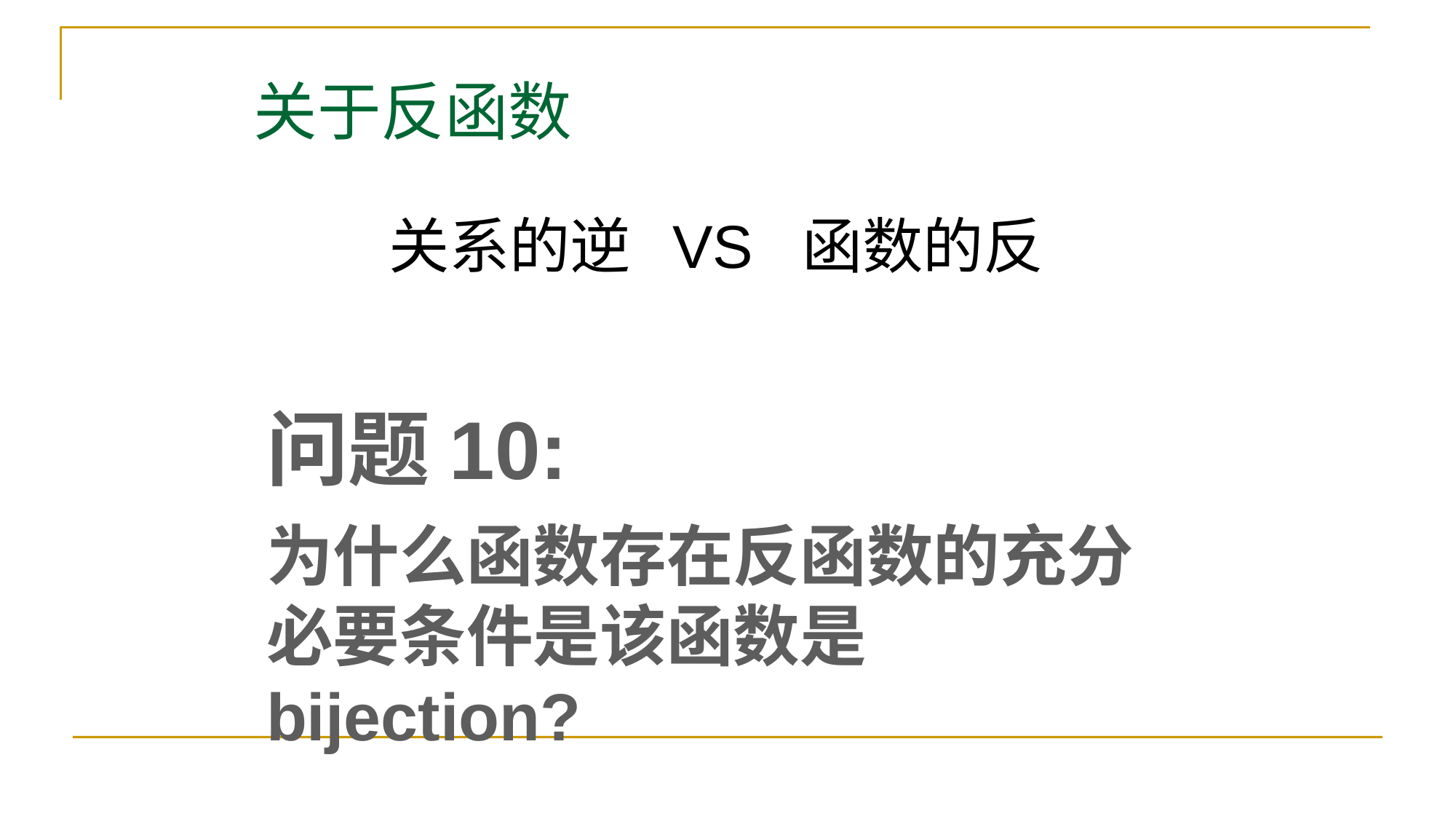

# 关于反函数
关系的逆  VS  函数的反
问题10:
为什么函数存在反函数的充分必要条件是该函数是bijection?